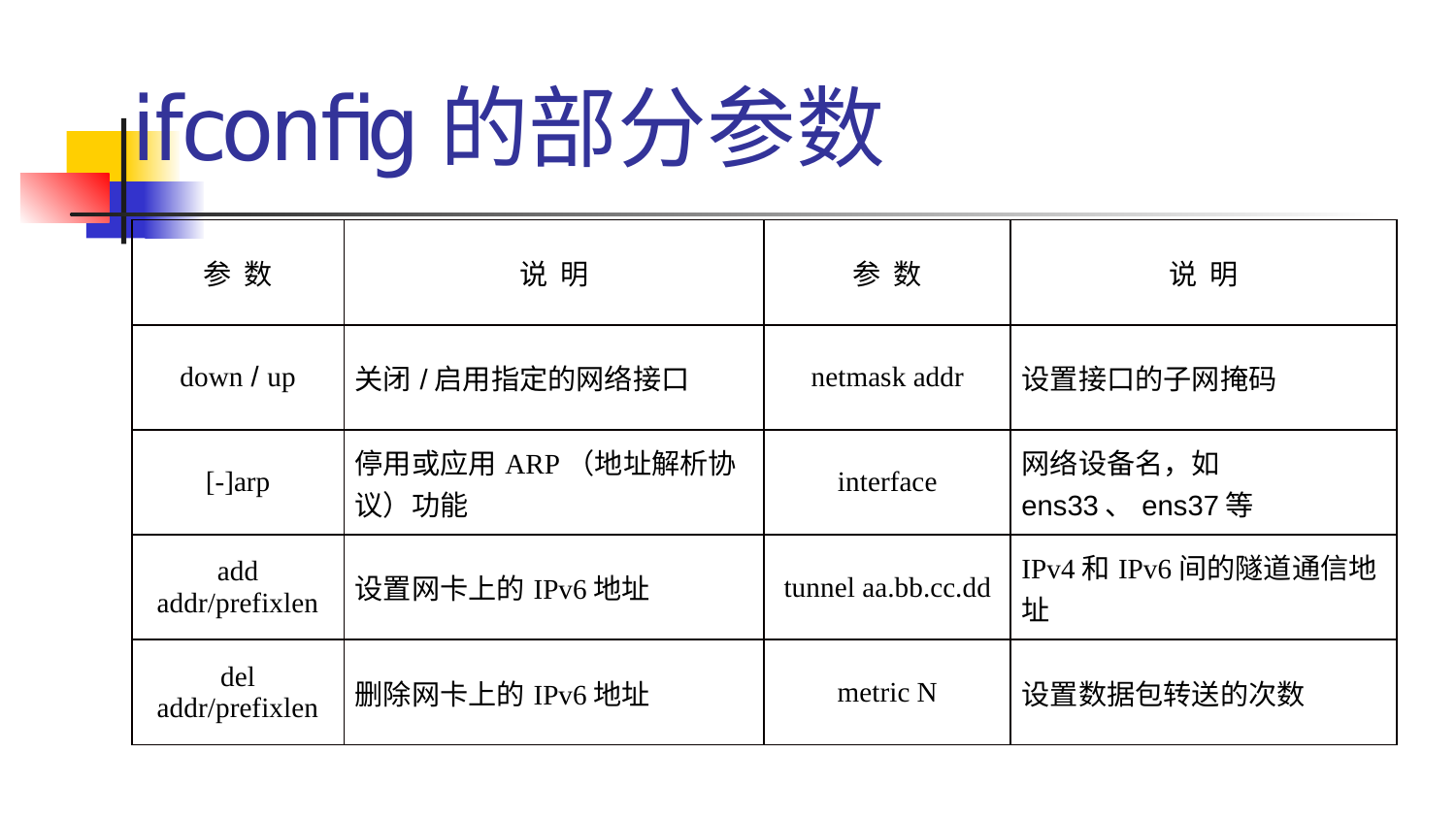

# ifconfig的部分参数
| 参 数 | 说 明 | 参 数 | 说 明 |
| --- | --- | --- | --- |
| down / up | 关闭/启用指定的网络接口 | netmask addr | 设置接口的子网掩码 |
| [-]arp | 停用或应用ARP（地址解析协议）功能 | interface | 网络设备名，如ens33、ens37等 |
| add addr/prefixlen | 设置网卡上的IPv6地址 | tunnel aa.bb.cc.dd | IPv4和IPv6间的隧道通信地址 |
| del addr/prefixlen | 删除网卡上的IPv6地址 | metric N | 设置数据包转送的次数 |